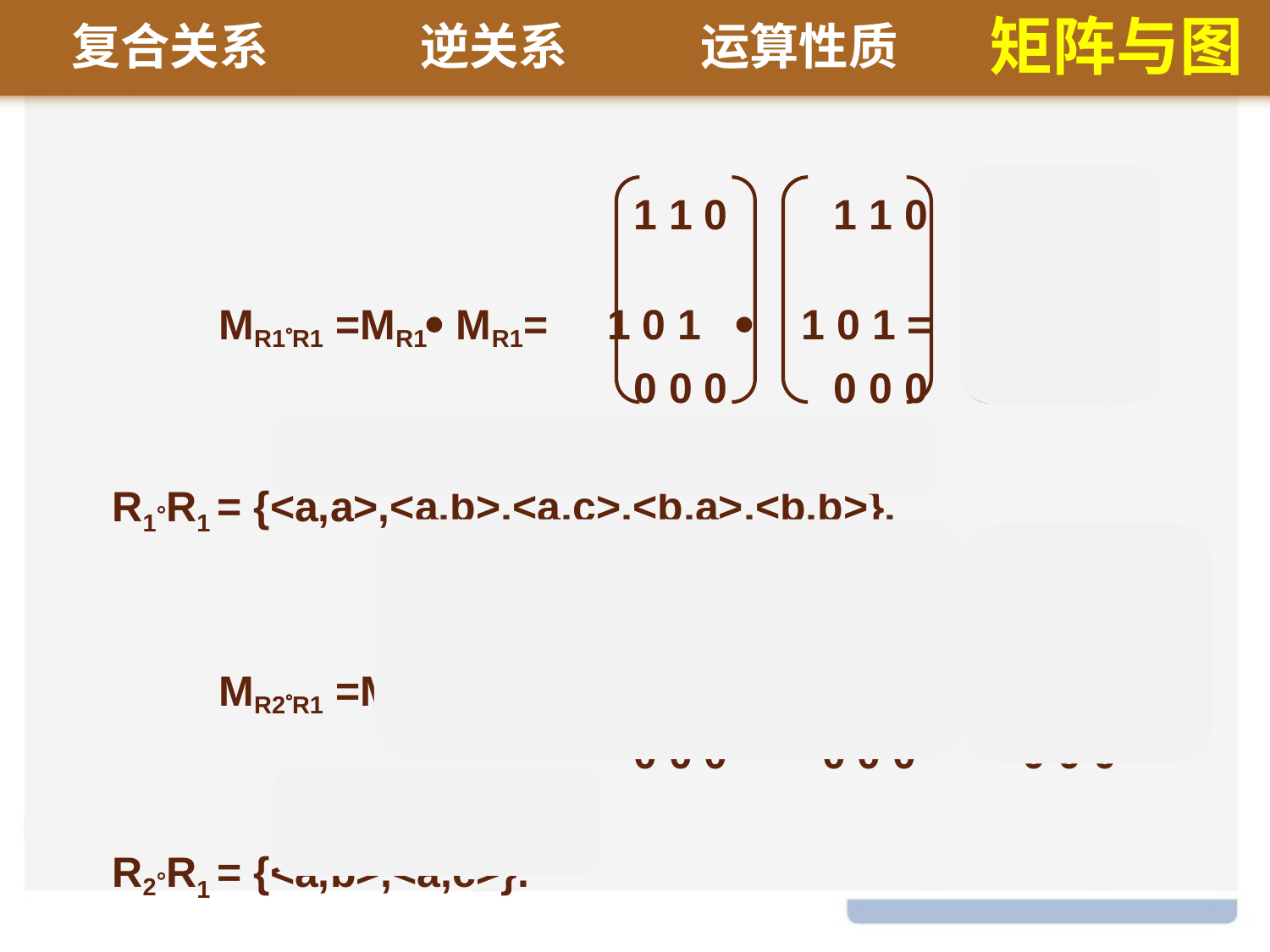

第二部分 集合论
复合关系
逆关系
运算性质
矩阵与图

                                            1 1 0         1 1 0      1 1 1
         MR1°R1 =MR1• MR1=     1 0 1   •    1 0 1 =   1 1 0
                                            0 0 0         0 0 0      0 0 0

R1°R1 = {<a,a>,<a,b>,<a,c>,<b,a>,<b,b>}.

                                            0 1 1       1 1 0          1 0 1
         MR2°R1 =MR2• MR1=     0 0 1   •   1 0 1     =  0 0 0
                                            0 0 0        0 0 0         0 0 0

R2°R1 = {<a,b>,<a,c>}.